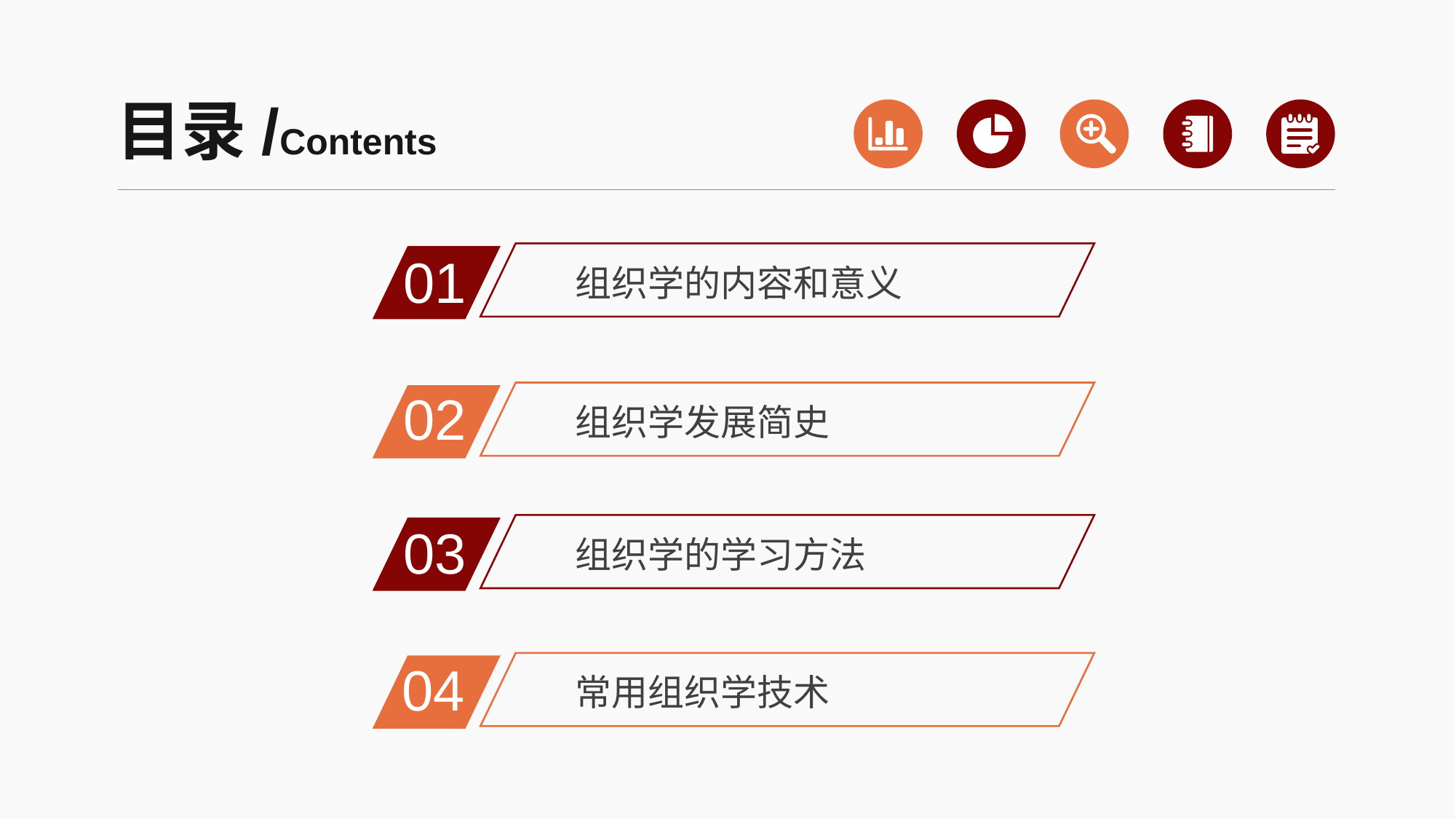

目录/Contents

01

组织学的内容和意义
02

组织学发展简史
03

组织学的学习方法
04

常用组织学技术